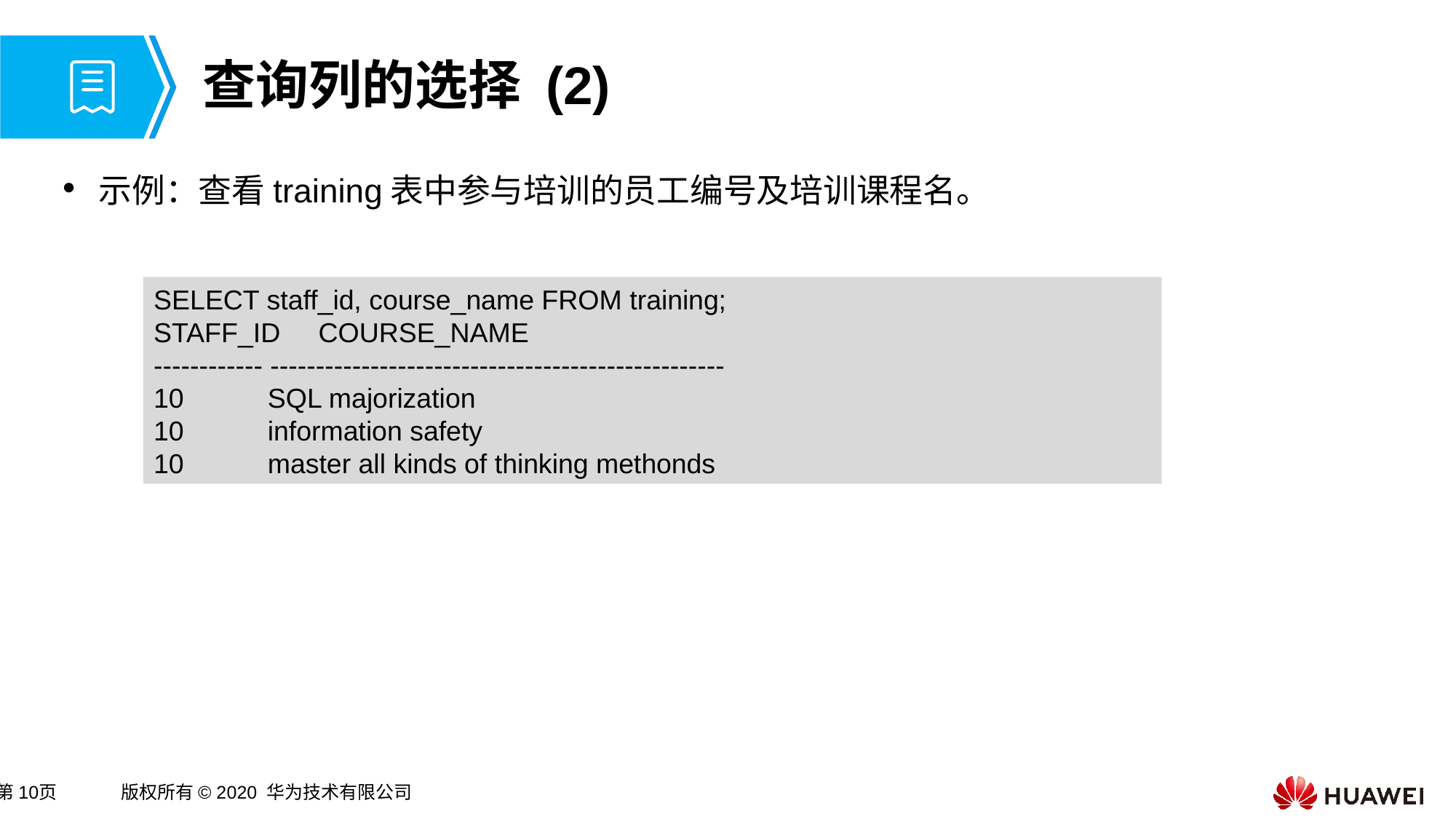

# 查询列的选择 (2)
示例：查看training表中参与培训的员工编号及培训课程名。

SELECT staff_id, course_name FROM training;
STAFF_ID     COURSE_NAME
------------ --------------------------------------------------
10           SQL majorization
10           information safety
10           master all kinds of thinking methonds